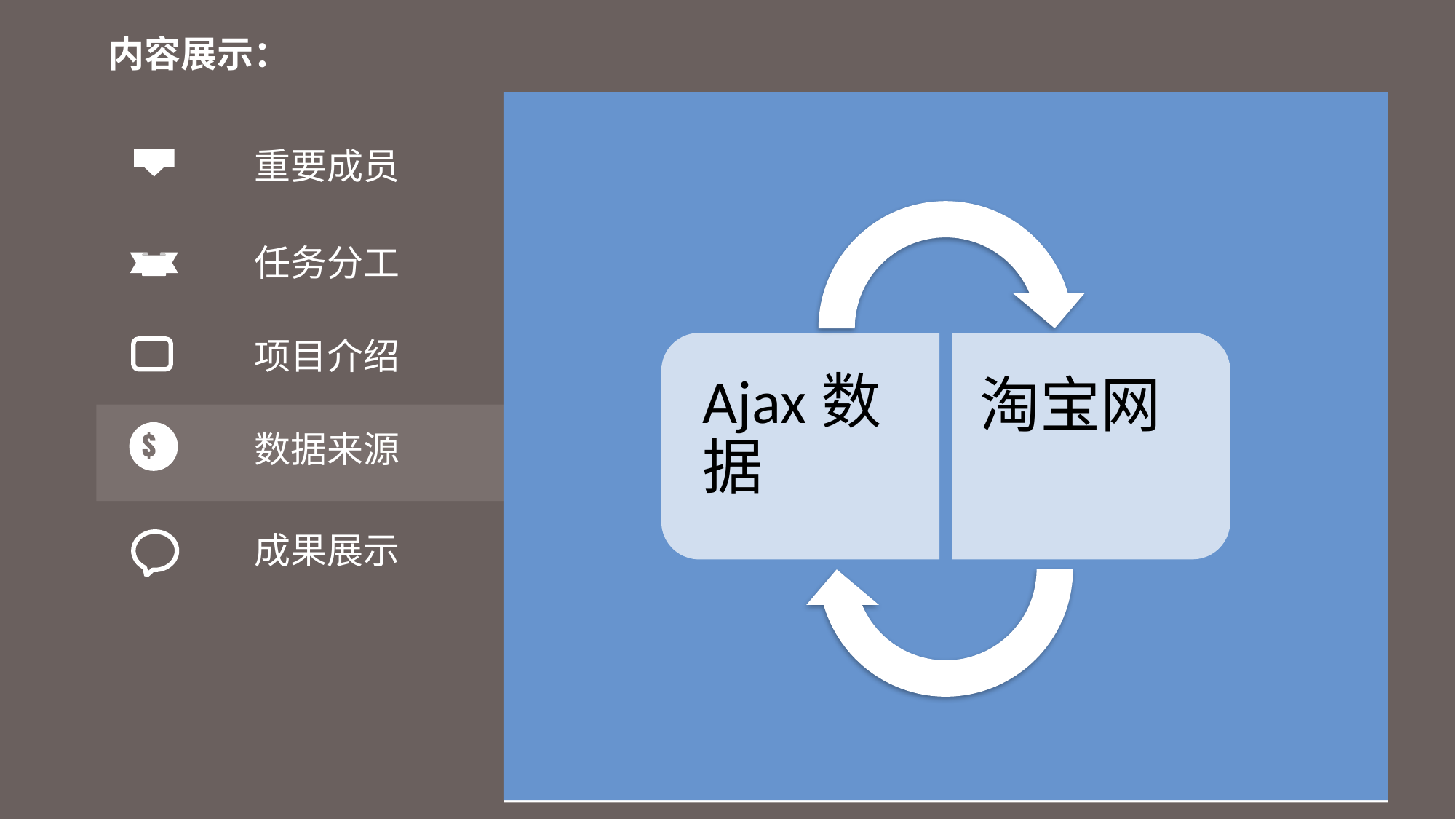

内容展示：

Ajax数据
淘宝网

From
重要成员

任务分工

项目介绍

数据来源

$

成果展示